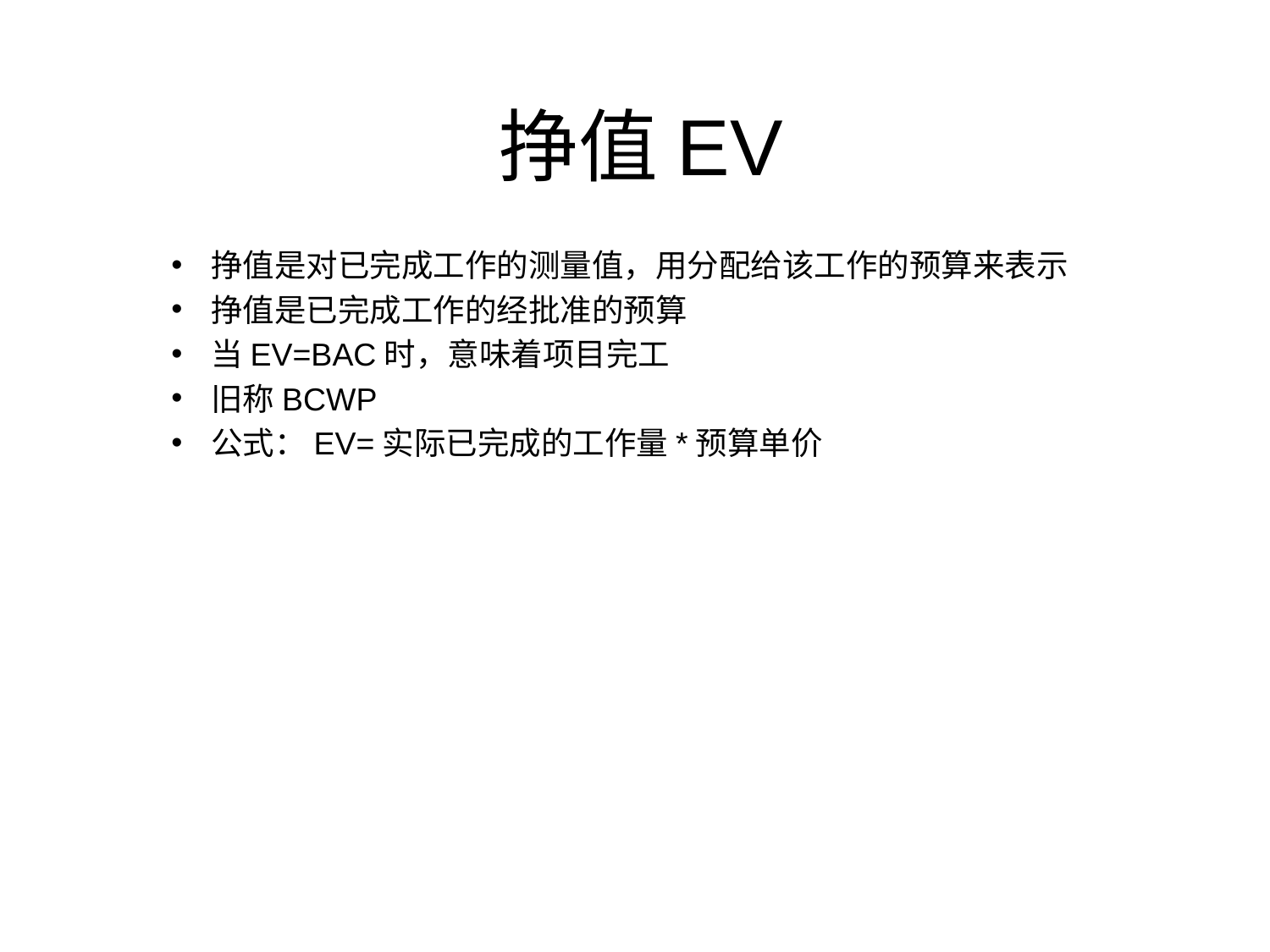

# 挣值EV
挣值是对已完成工作的测量值，用分配给该工作的预算来表示
挣值是已完成工作的经批准的预算
当EV=BAC时，意味着项目完工
旧称BCWP
公式：EV=实际已完成的工作量*预算单价